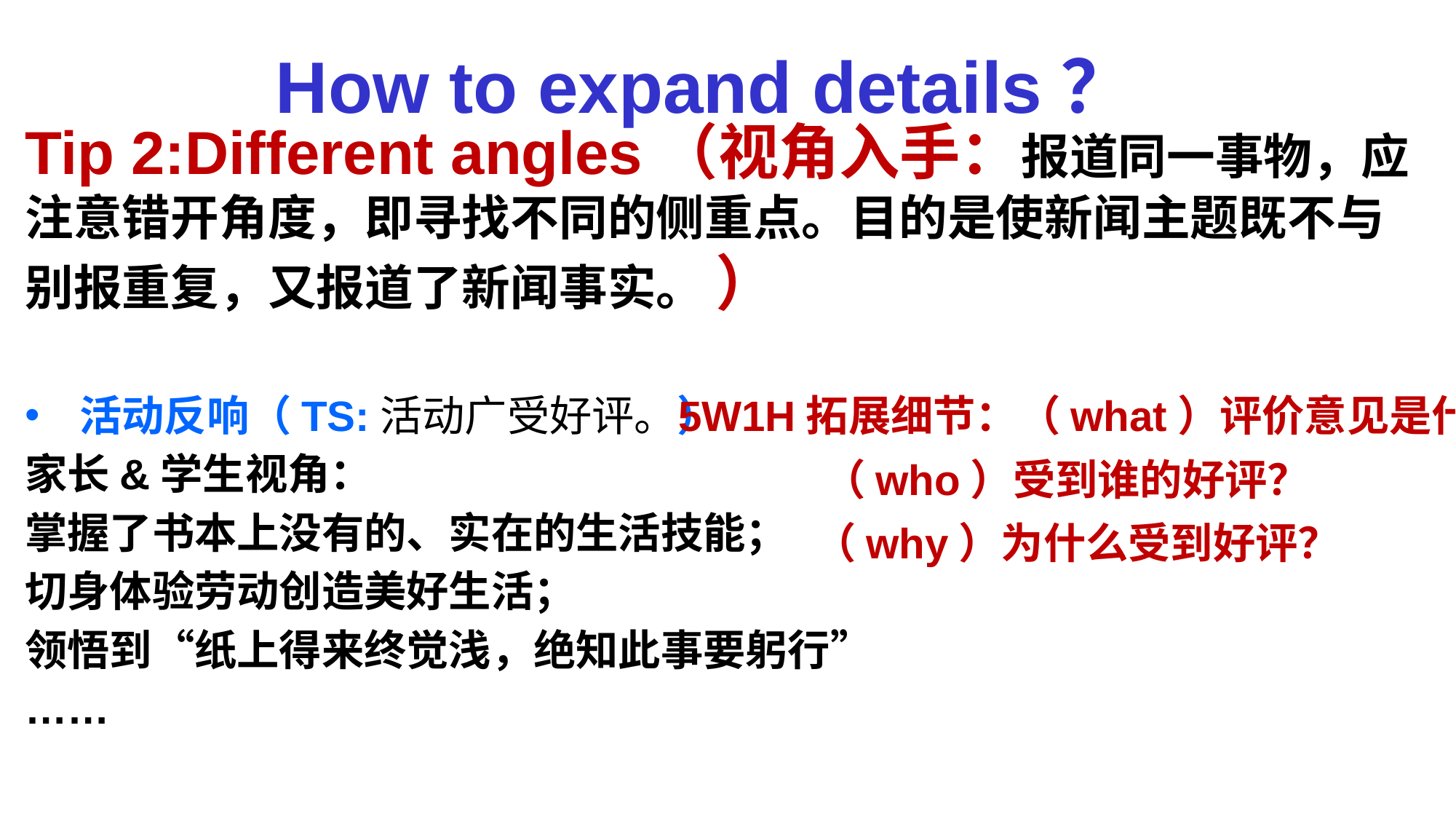

How to expand details？
Tip 2:Different angles（视角入手：报道同一事物，应注意错开角度，即寻找不同的侧重点。目的是使新闻主题既不与别报重复，又报道了新闻事实。 ）

活动反响（TS:活动广受好评。）
家长&学生视角：
掌握了书本上没有的、实在的生活技能；
切身体验劳动创造美好生活；
领悟到“纸上得来终觉浅，绝知此事要躬行”
……
5W1H拓展细节：（what）评价意见是什么？
              （who）受到谁的好评？
             （why）为什么受到好评？